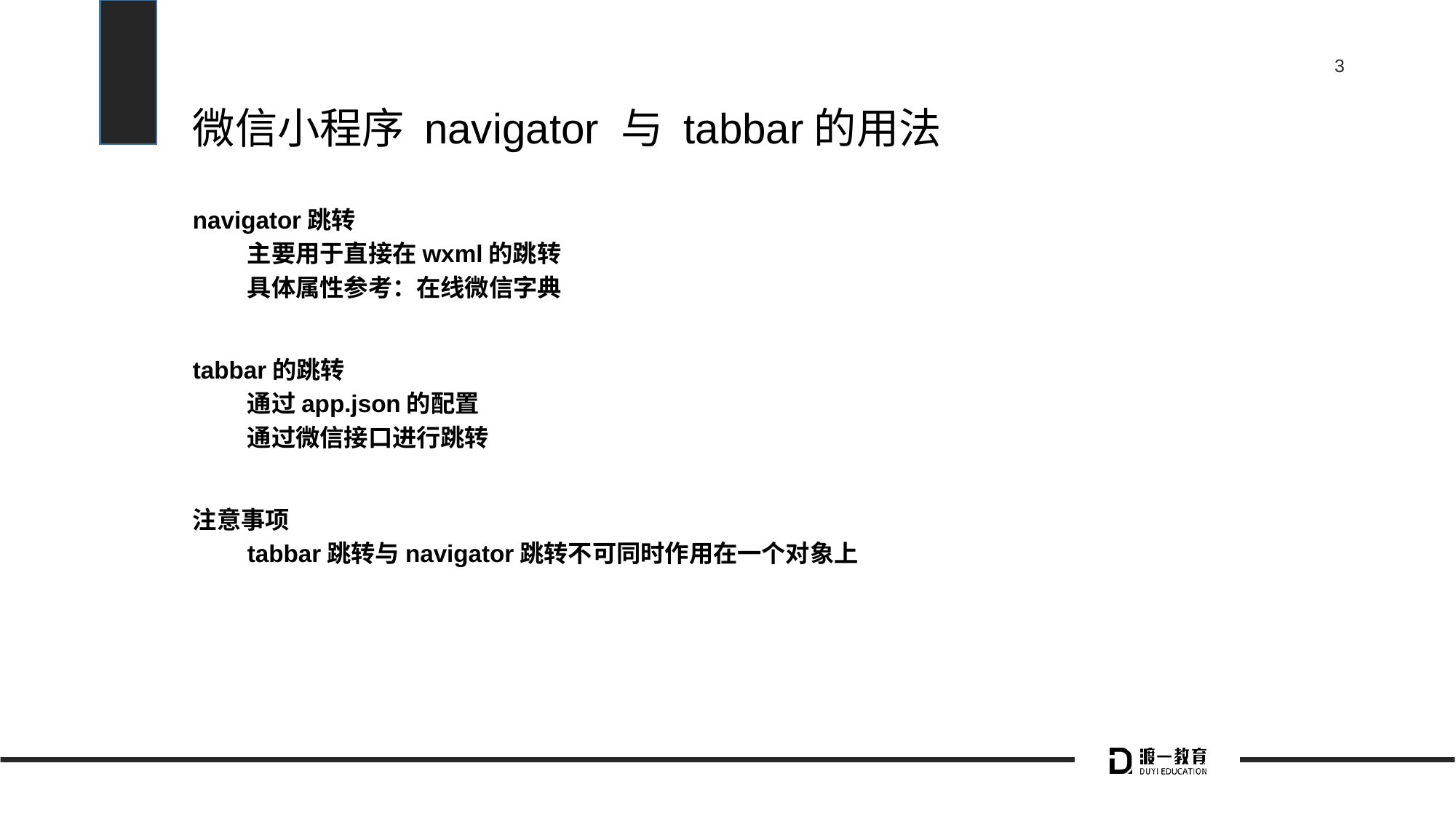

# 微信小程序 navigator 与 tabbar的用法
navigator跳转
主要用于直接在wxml的跳转
具体属性参考：在线微信字典

tabbar的跳转
通过app.json的配置
通过微信接口进行跳转

注意事项
tabbar跳转与navigator跳转不可同时作用在一个对象上